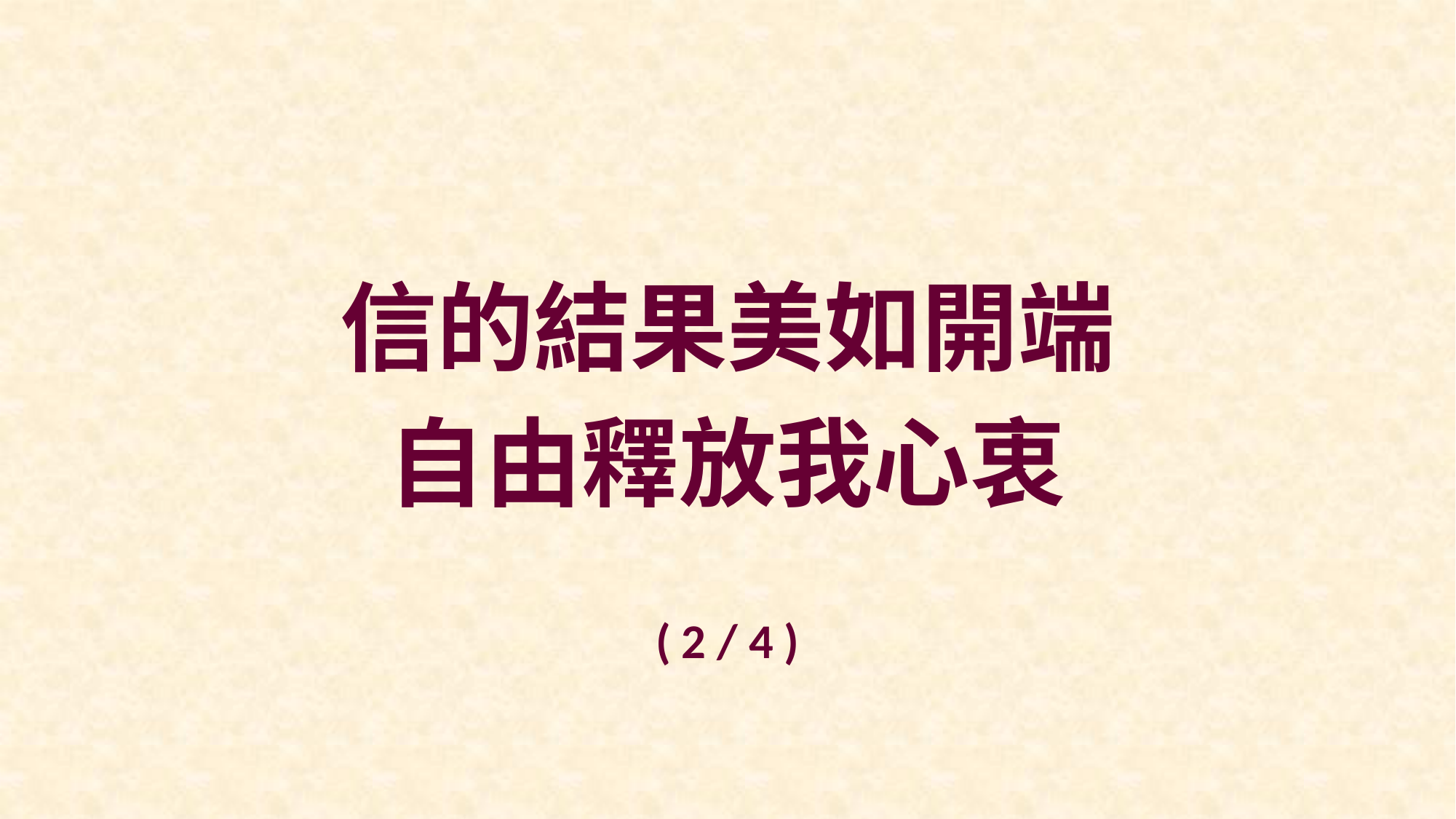

信的結果美如開端
自由釋放我心衷
( 2 / 4 )